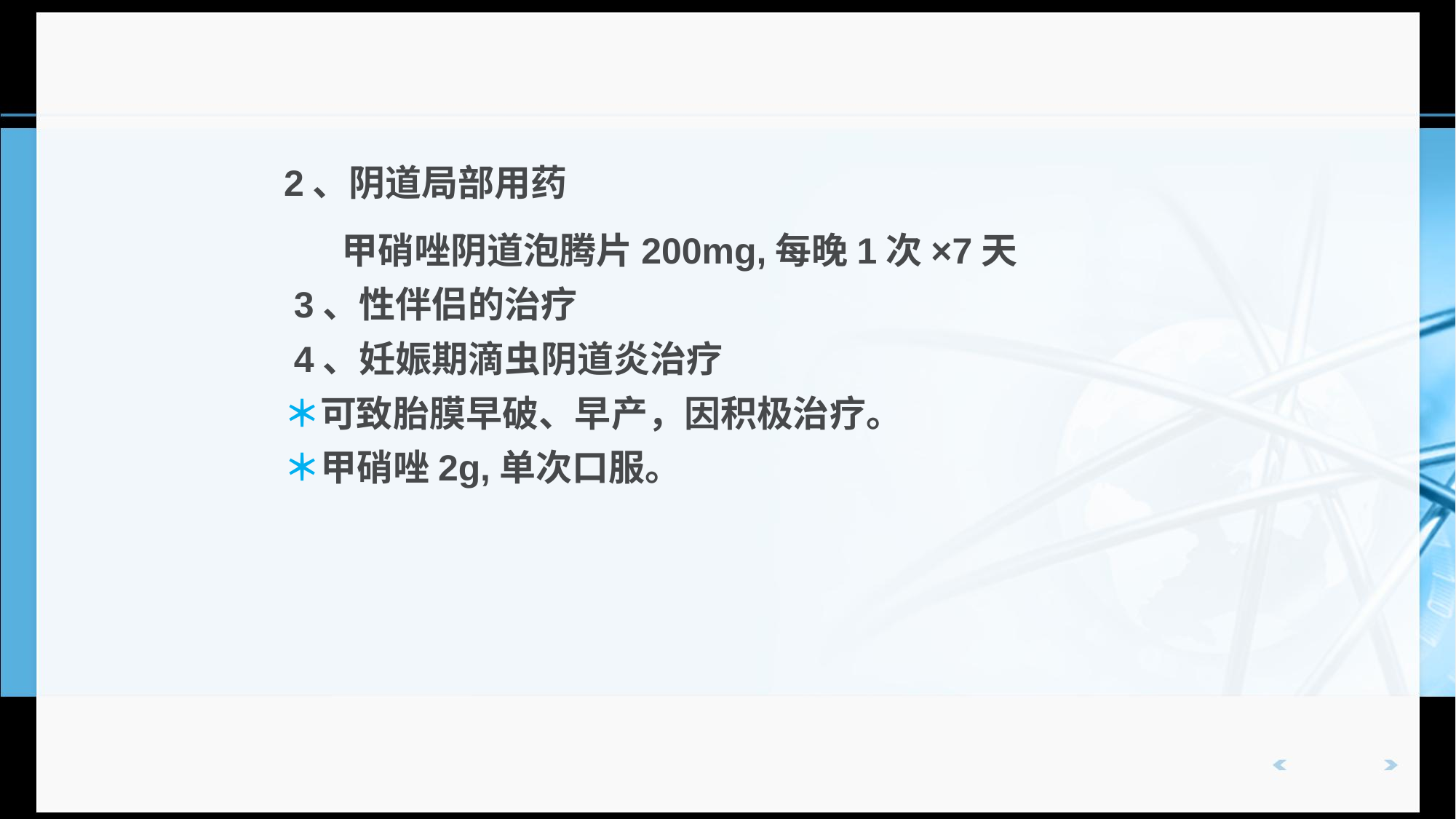

2、阴道局部用药
      甲硝唑阴道泡腾片200mg,每晚1次×7天
 3、性伴侣的治疗
 4、妊娠期滴虫阴道炎治疗
＊可致胎膜早破、早产，因积极治疗。
＊甲硝唑2g,单次口服。